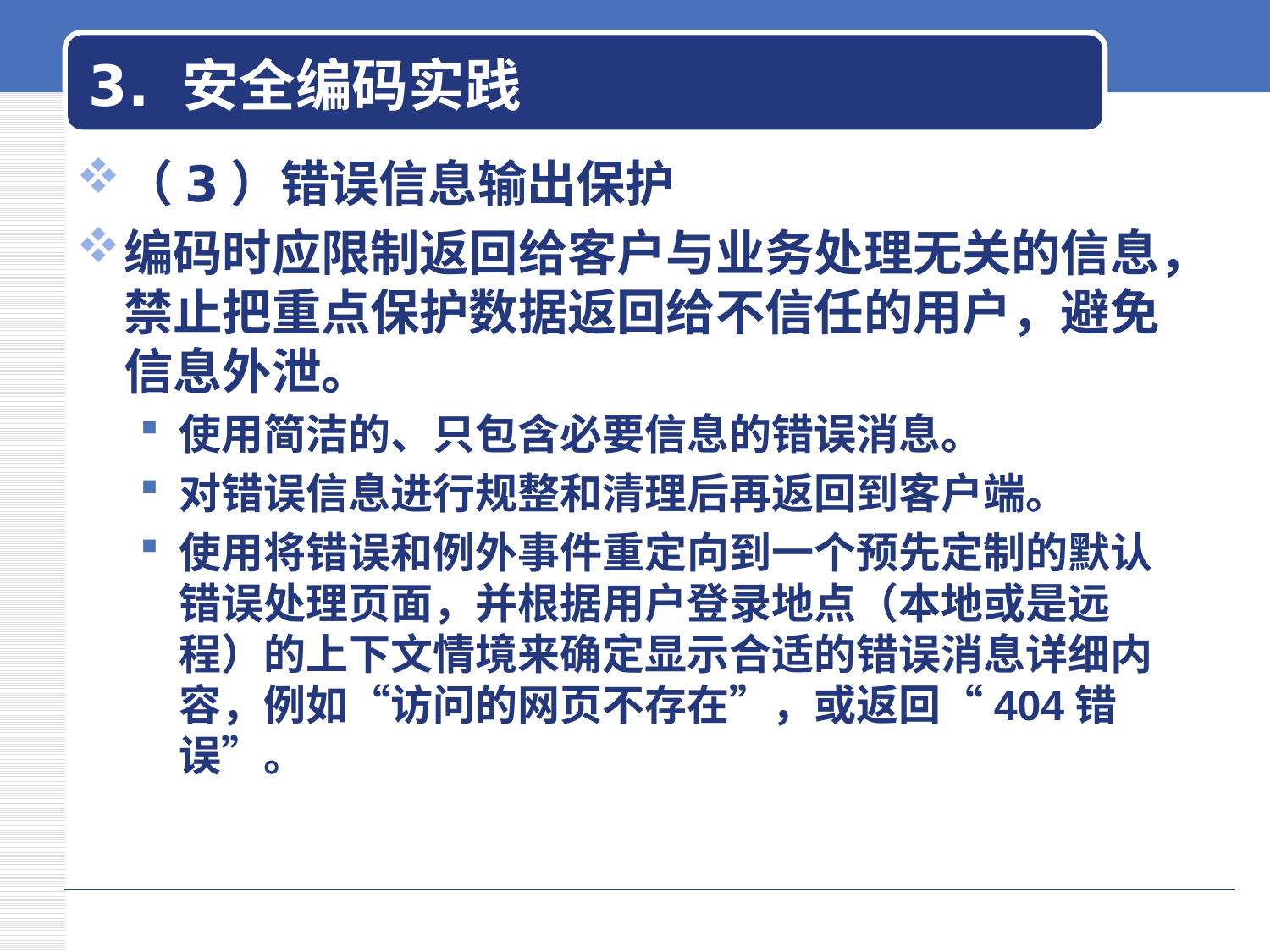

# 3. 安全编码实践
（3）错误信息输出保护
编码时应限制返回给客户与业务处理无关的信息，禁止把重点保护数据返回给不信任的用户，避免信息外泄。
使用简洁的、只包含必要信息的错误消息。
对错误信息进行规整和清理后再返回到客户端。
使用将错误和例外事件重定向到一个预先定制的默认错误处理页面，并根据用户登录地点（本地或是远程）的上下文情境来确定显示合适的错误消息详细内容，例如“访问的网页不存在”，或返回“404错误”。